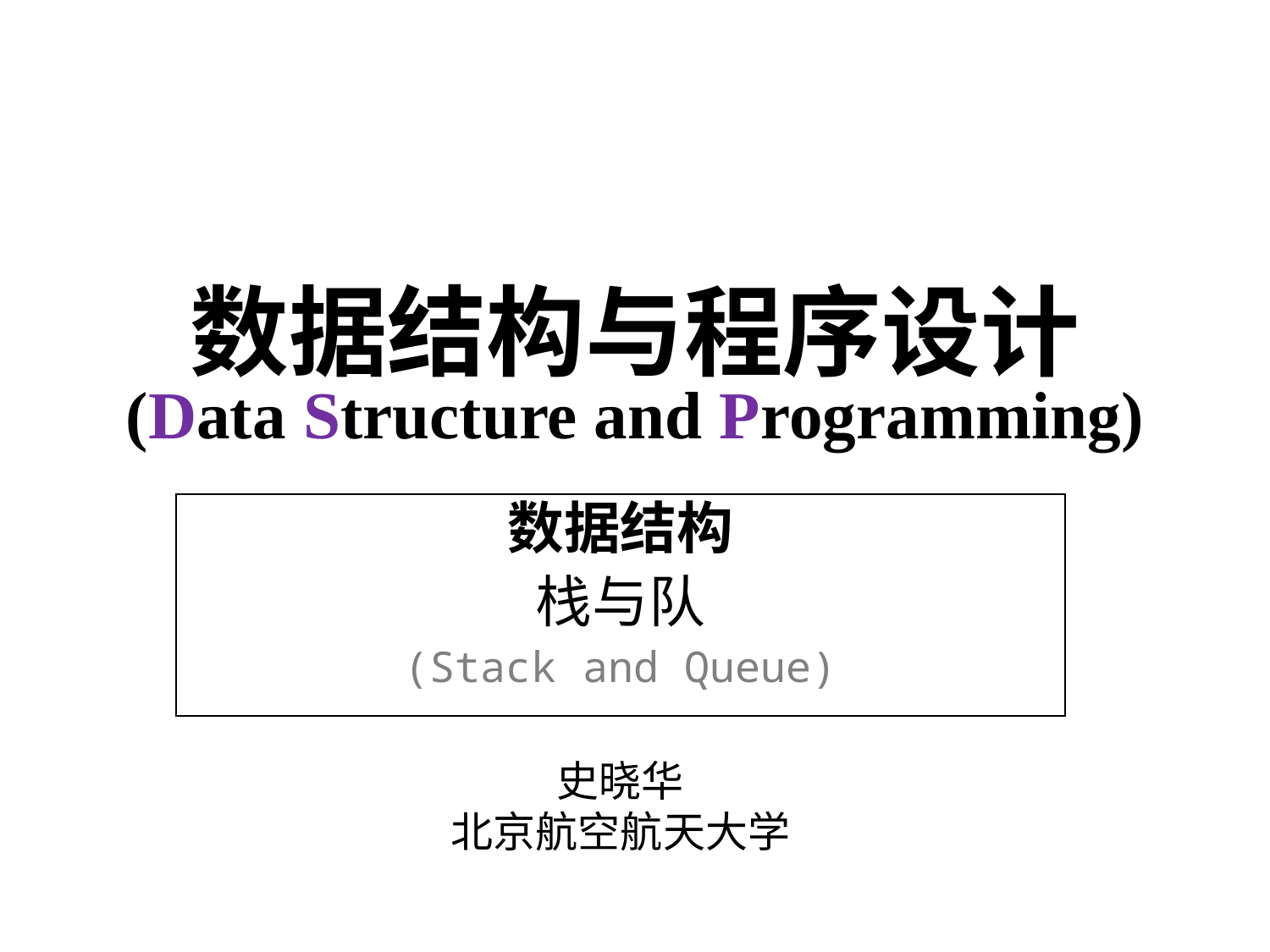

# 数据结构与程序设计 (Data Structure and Programming)
数据结构
栈与队
(Stack and Queue)
史晓华
北京航空航天大学